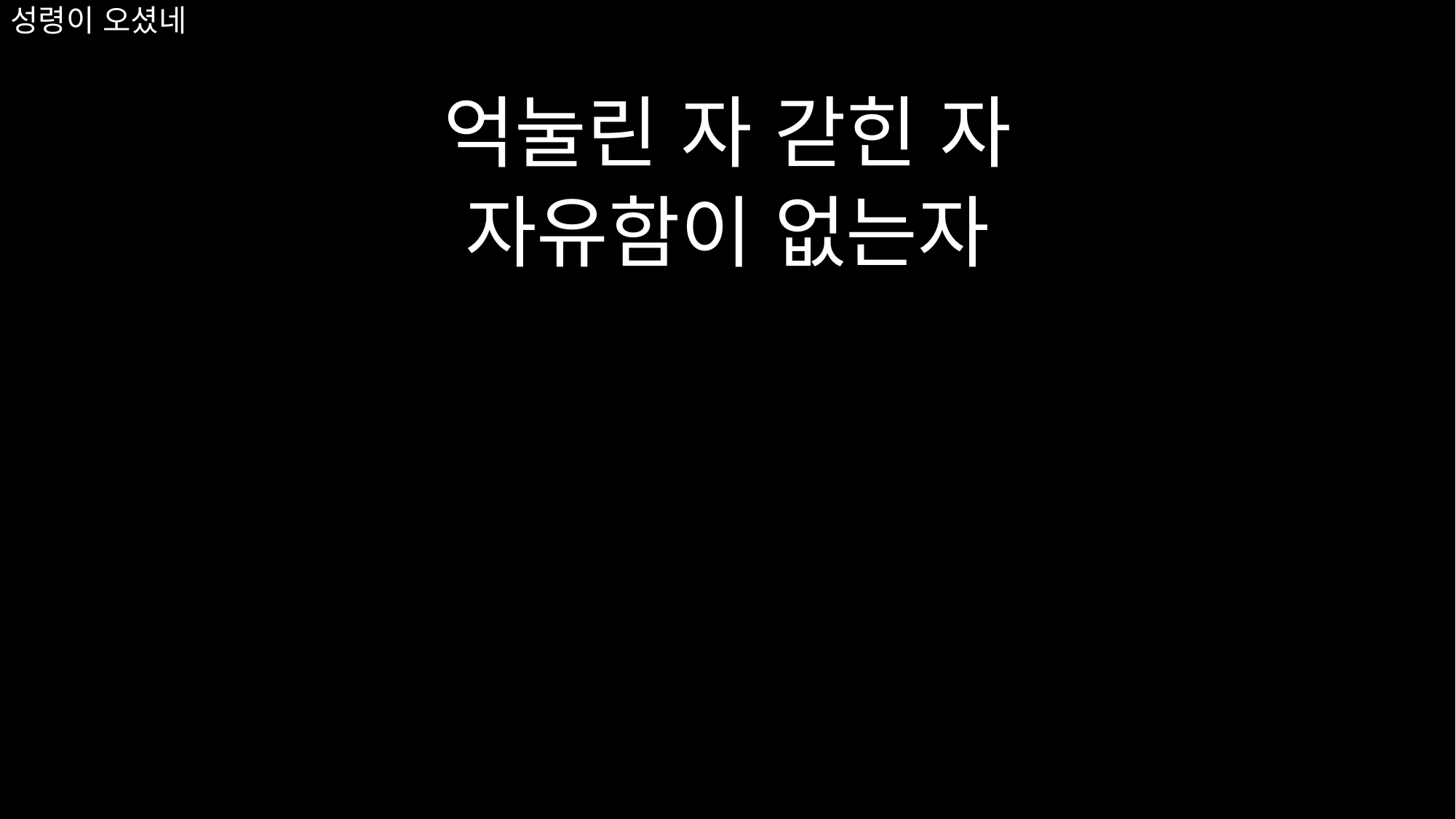

# 성령이 오셨네
억눌린 자 갇힌 자
자유함이 없는자